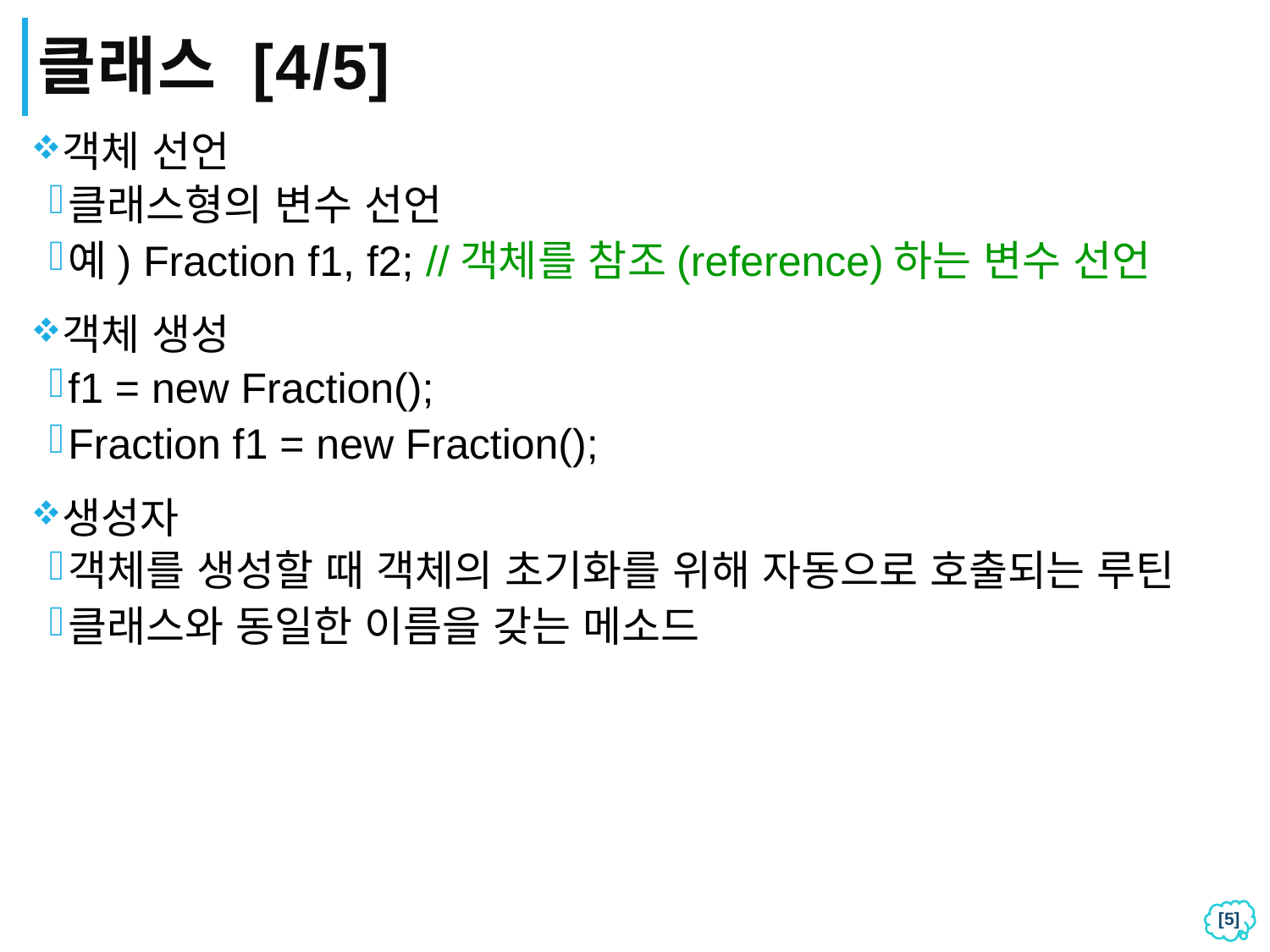

# 클래스 [4/5]
객체 선언
클래스형의 변수 선언
예) Fraction f1, f2; //객체를 참조(reference)하는 변수 선언
객체 생성
f1 = new Fraction();
Fraction f1 = new Fraction();
생성자
객체를 생성할 때 객체의 초기화를 위해 자동으로 호출되는 루틴
클래스와 동일한 이름을 갖는 메소드
[5]